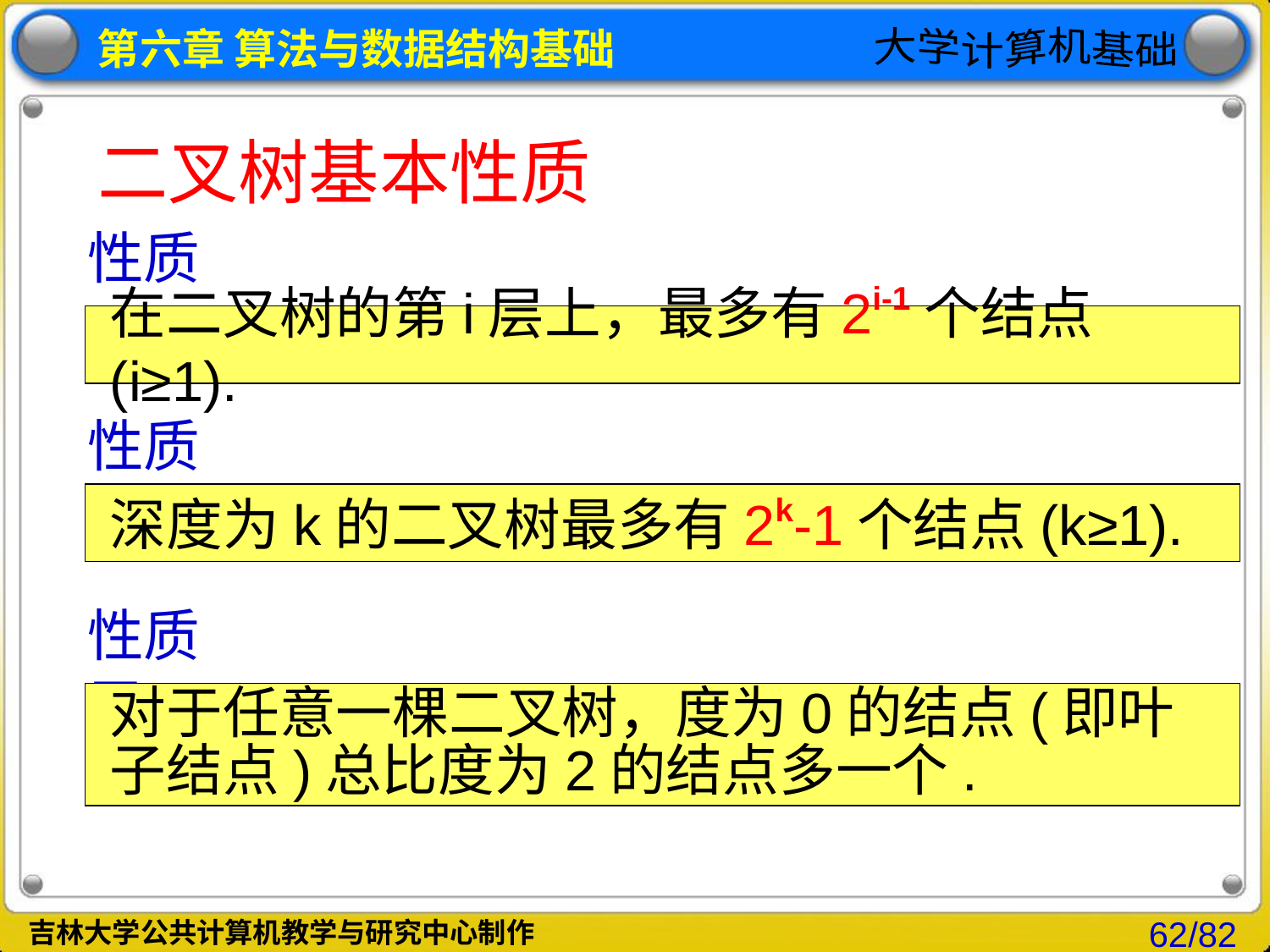

# 二叉树基本性质
性质一：
在二叉树的第i层上，最多有2i-1个结点(i≥1).
性质二：
深度为k的二叉树最多有2k-1个结点(k≥1).
性质三：
对于任意一棵二叉树，度为0的结点(即叶子结点)总比度为2的结点多一个.
62/82